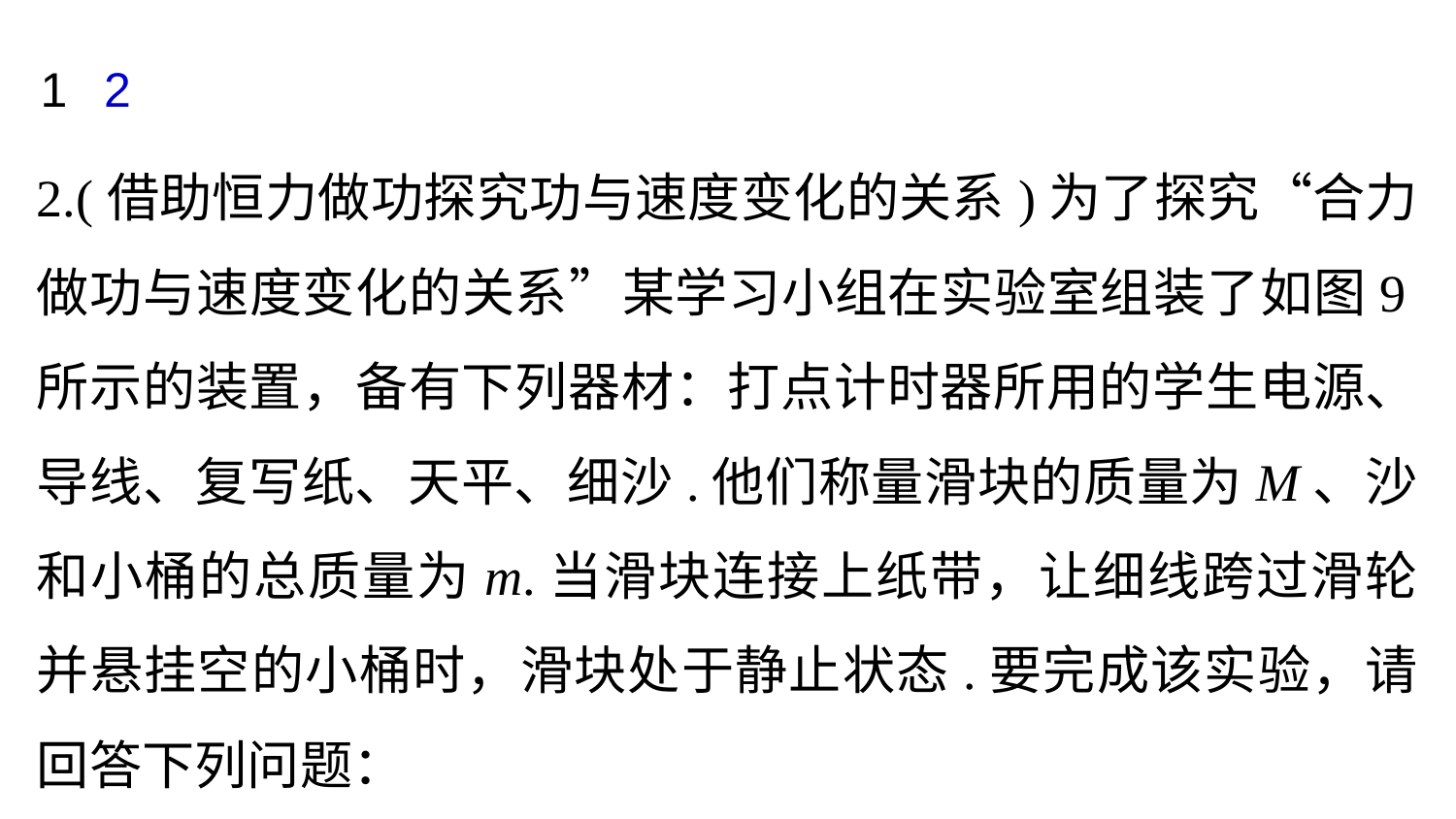

1
2
2.(借助恒力做功探究功与速度变化的关系)为了探究“合力做功与速度变化的关系”某学习小组在实验室组装了如图9所示的装置，备有下列器材：打点计时器所用的学生电源、导线、复写纸、天平、细沙.他们称量滑块的质量为M、沙和小桶的总质量为m.当滑块连接上纸带，让细线跨过滑轮并悬挂空的小桶时，滑块处于静止状态.要完成该实验，请回答下列问题：